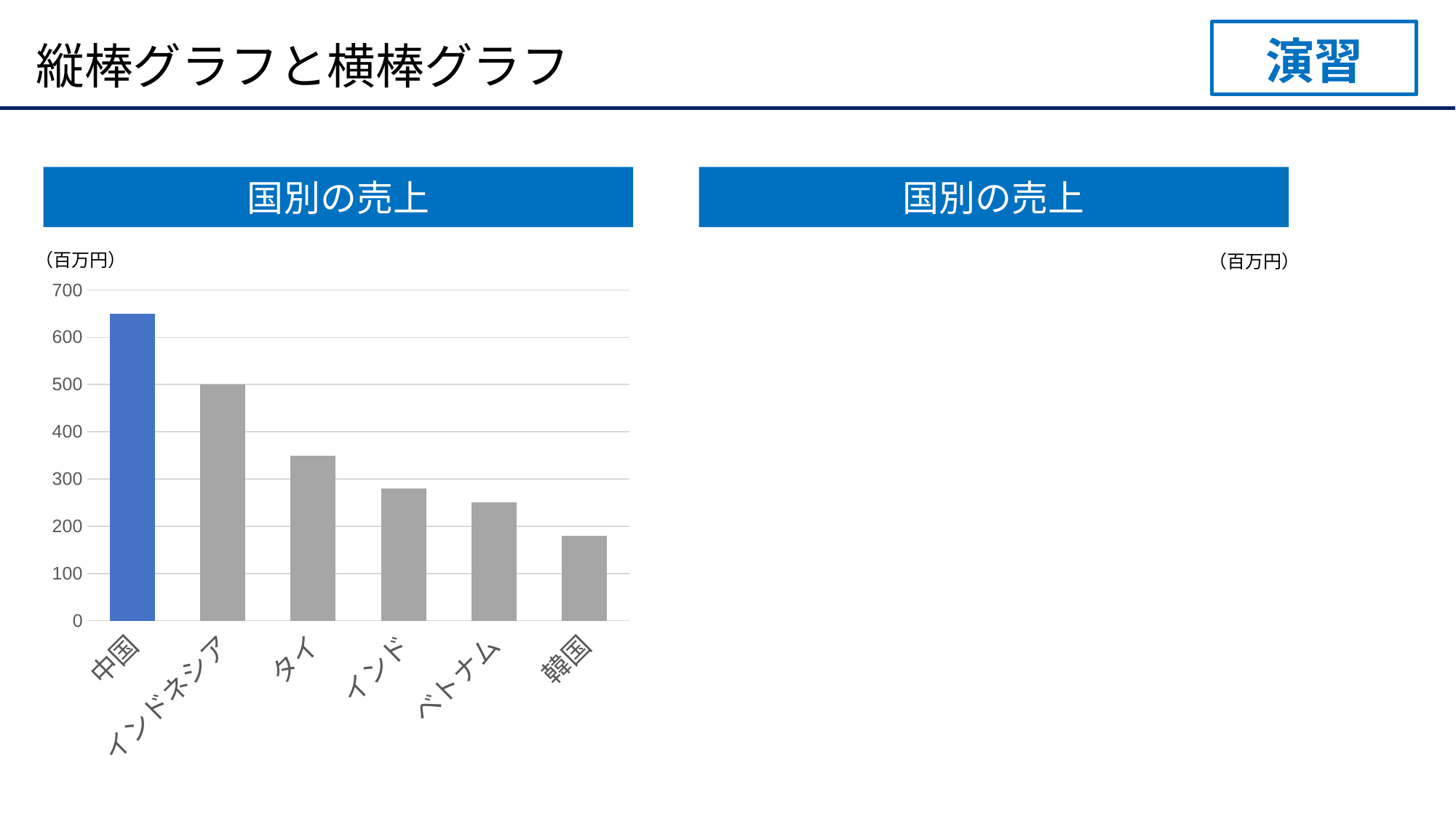

演習
# 縦棒グラフと横棒グラフ
国別の売上
国別の売上
（百万円）
（百万円）

### Chart

| Category | 売上 |
|---|---|
| 中国 | 650.0 |
| インドネシア | 500.0 |
| タイ | 350.0 |
| インド | 280.0 |
| ベトナム | 250.0 |
| 韓国 | 180.0 |